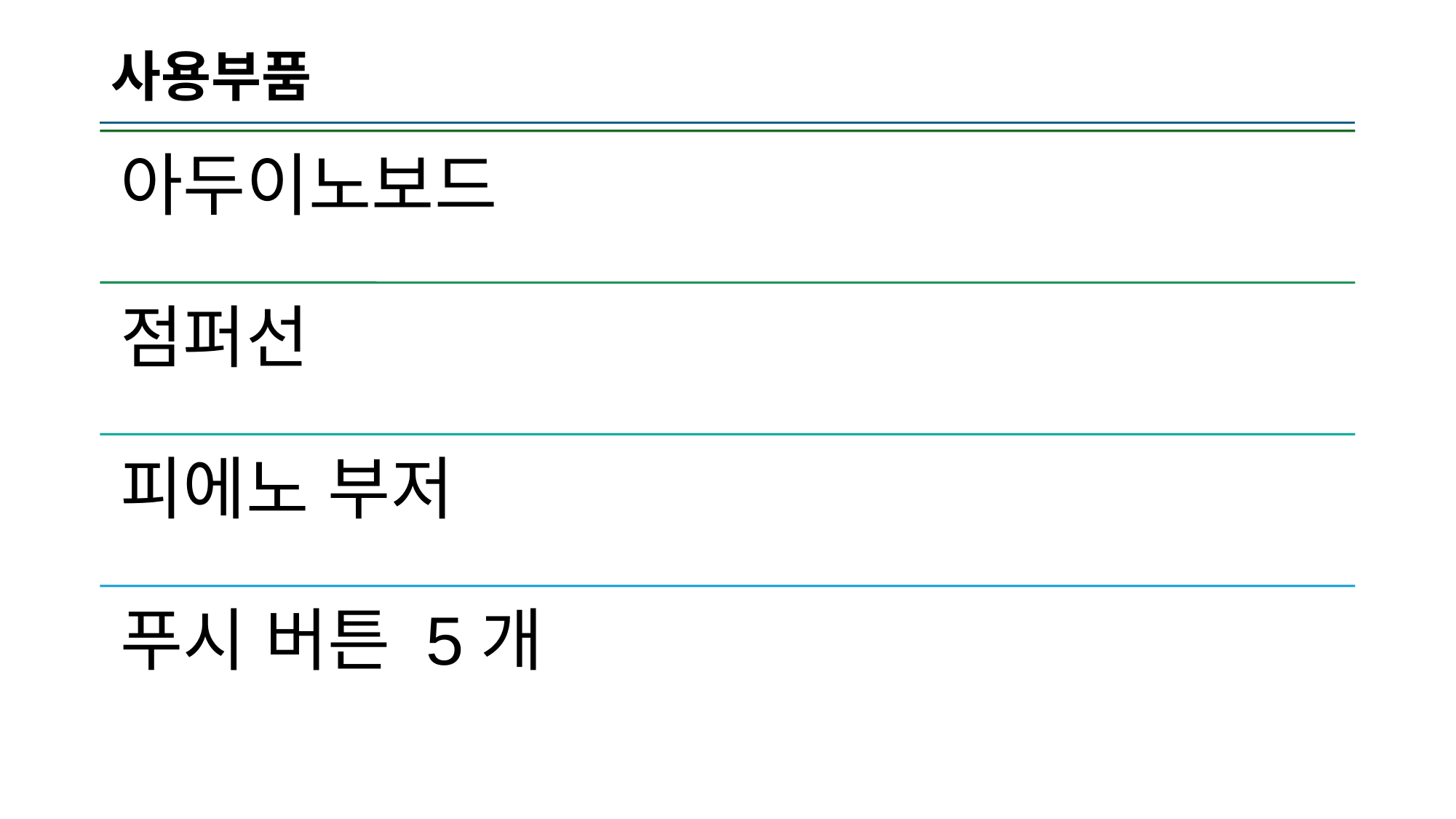

# 사용부품
아두이노보드
점퍼선
피에노 부저
푸시 버튼 5개